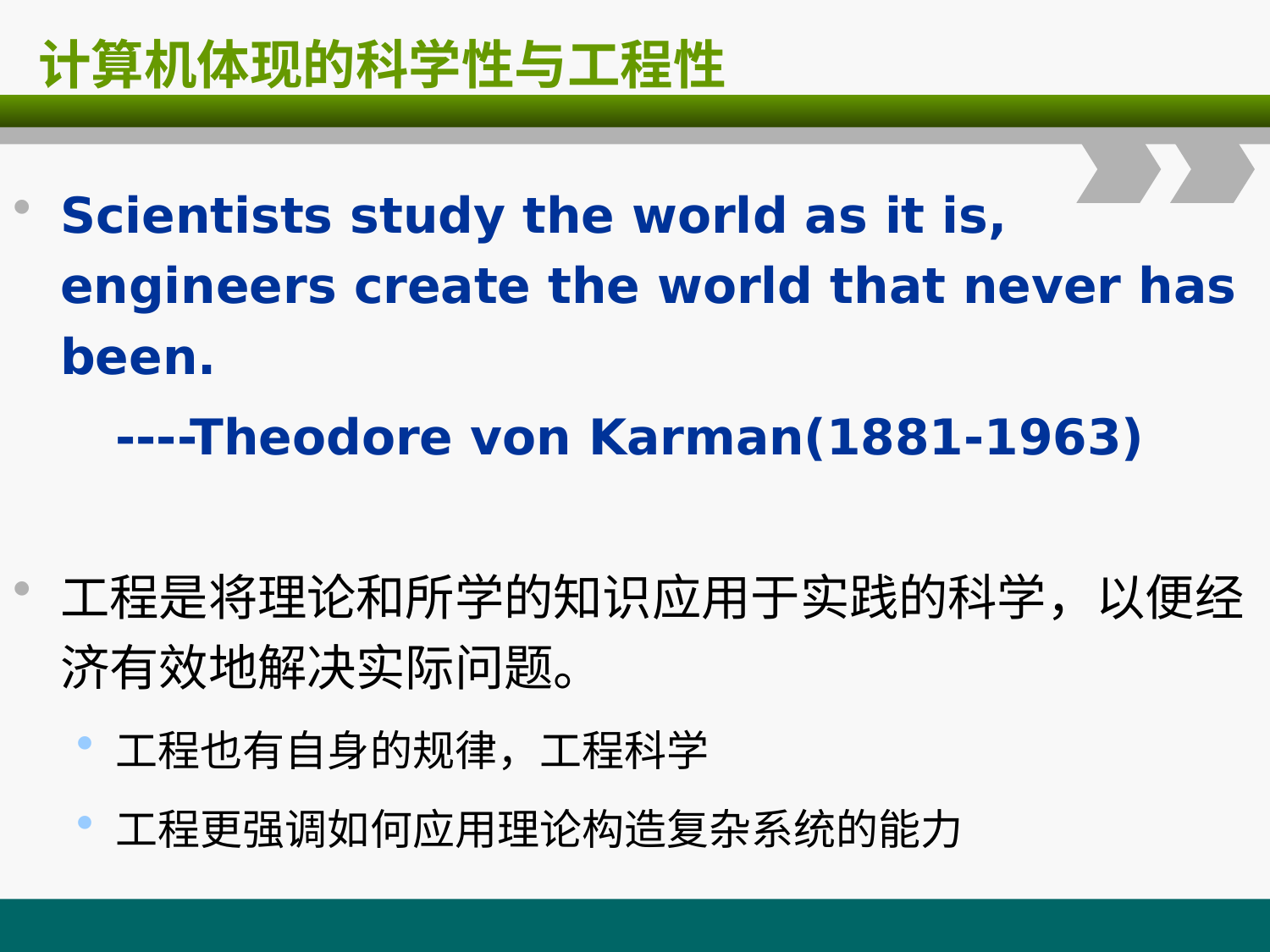

# 计算机体现的科学性与工程性
Scientists study the world as it is, engineers create the world that never has been.
      ----Theodore von Karman(1881-1963)

工程是将理论和所学的知识应用于实践的科学，以便经济有效地解决实际问题。
工程也有自身的规律，工程科学
工程更强调如何应用理论构造复杂系统的能力